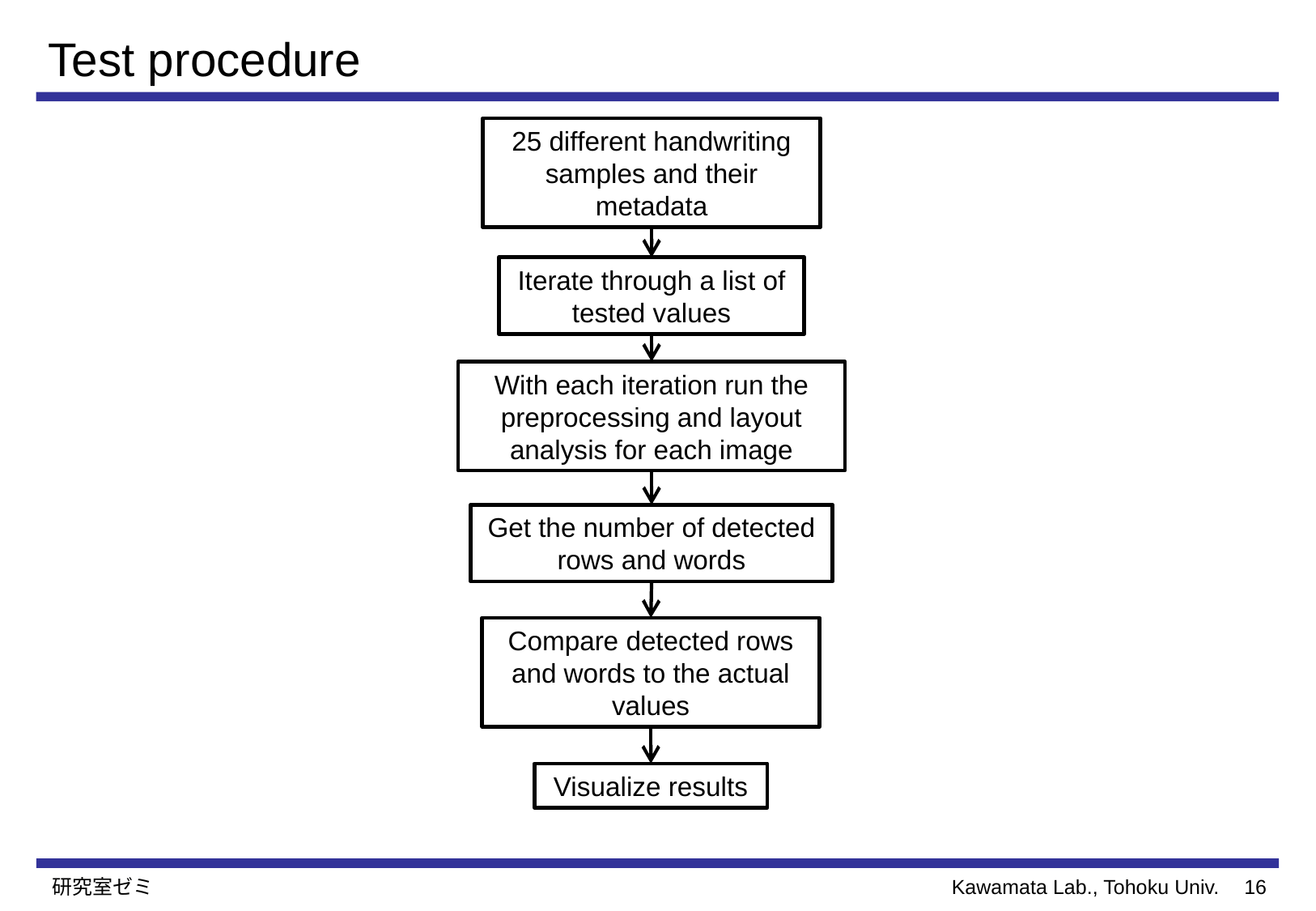

# Test procedure
25 different handwriting samples and their metadata
Iterate through a list of tested values
With each iteration run the preprocessing and layout analysis for each image
Get the number of detected rows and words
Compare detected rows and words to the actual values
Visualize results
研究室ゼミ
16